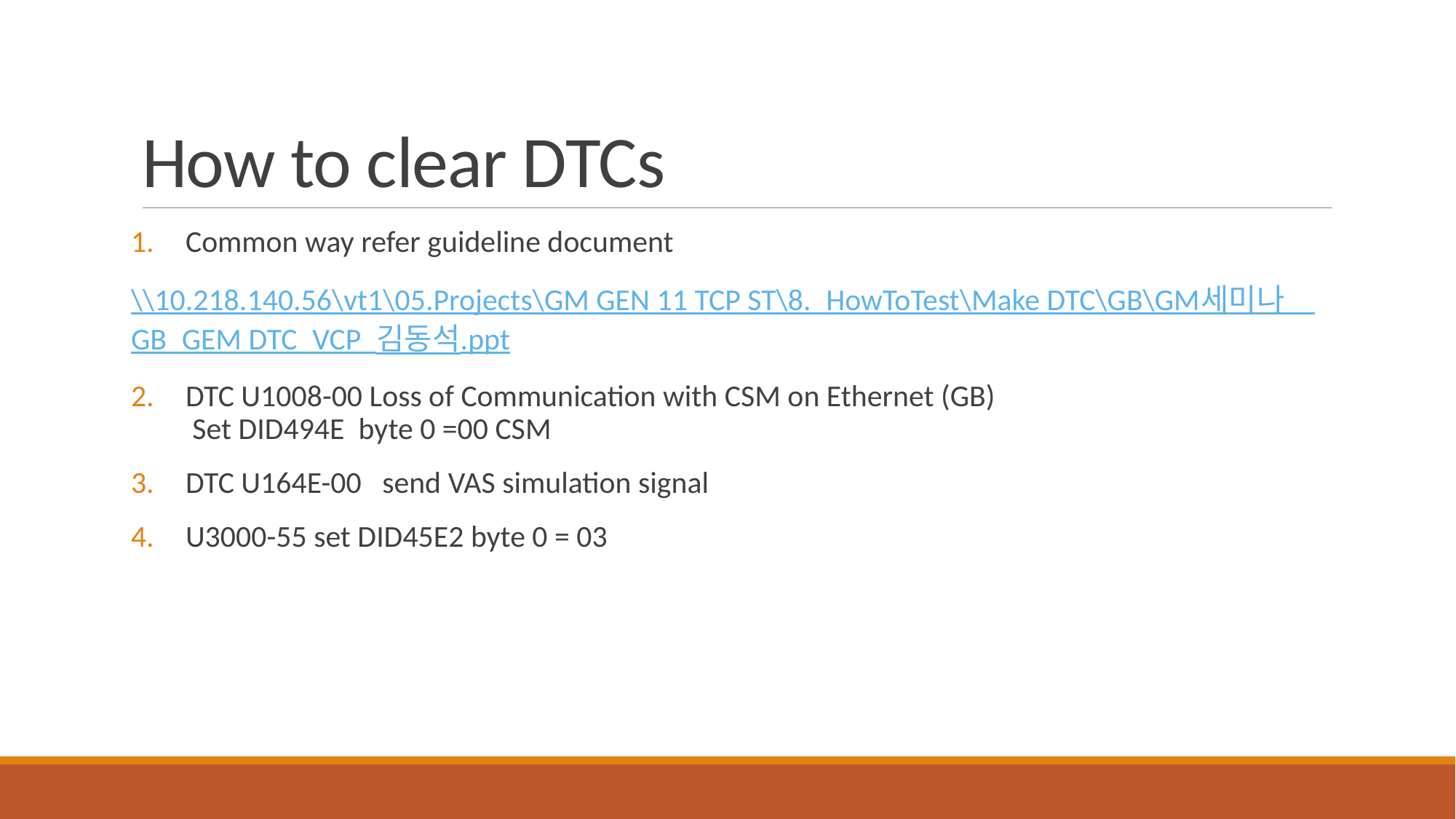

# How to clear DTCs
Common way refer guideline document
\\10.218.140.56\vt1\05.Projects\GM GEN 11 TCP ST\8._HowToTest\Make DTC\GB\GM세미나__GB_GEM DTC_VCP_김동석.ppt
DTC U1008-00 Loss of Communication with CSM on Ethernet (GB)
 Set DID494E  byte 0 =00 CSM
DTC U164E-00   send VAS simulation signal
U3000-55 set DID45E2 byte 0 = 03